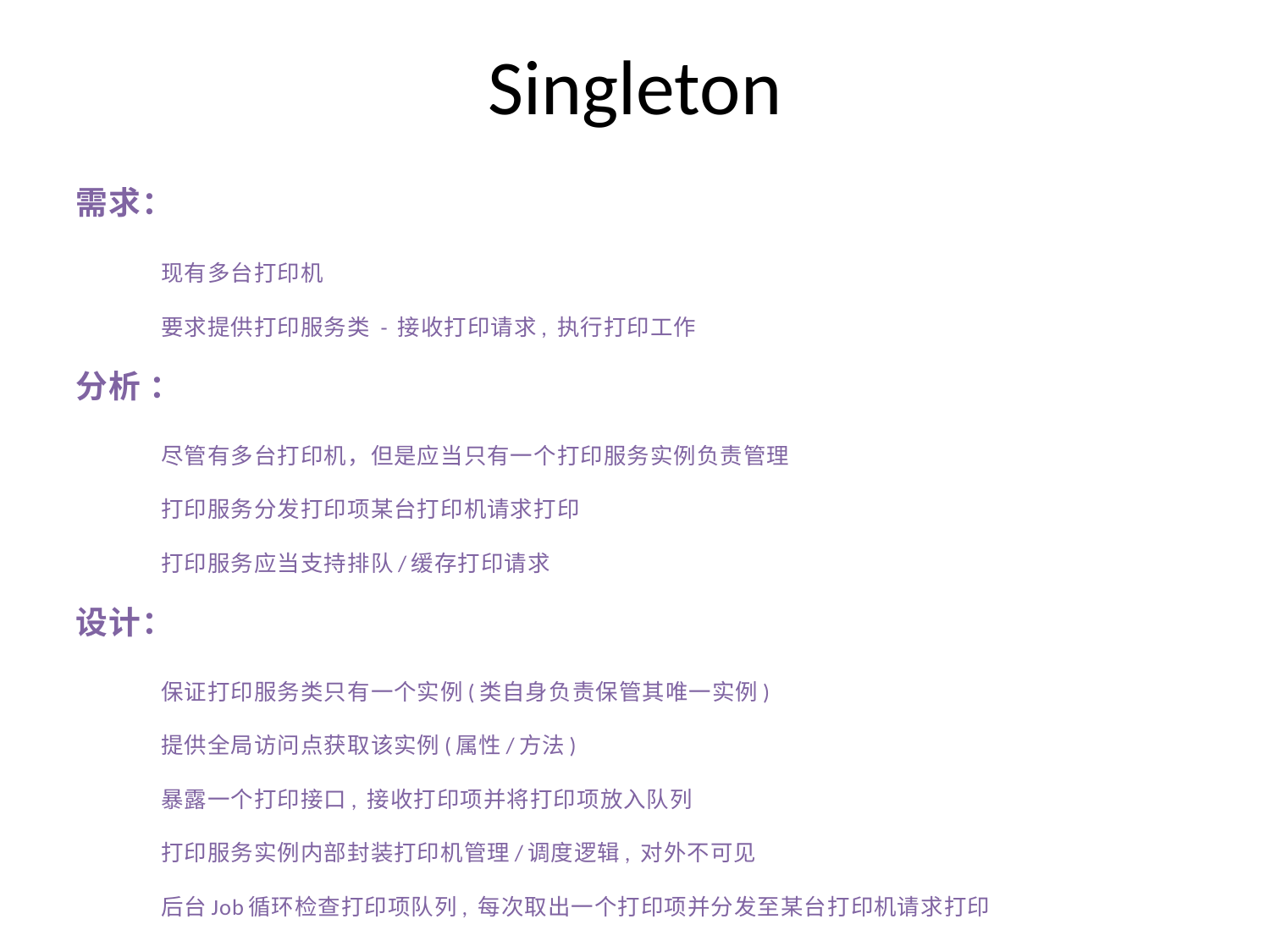

# Singleton
需求：

	现有多台打印机

	要求提供打印服务类 - 接收打印请求, 执行打印工作

分析 ：

	尽管有多台打印机，但是应当只有一个打印服务实例负责管理

	打印服务分发打印项某台打印机请求打印

	打印服务应当支持排队/缓存打印请求

设计：

	保证打印服务类只有一个实例(类自身负责保管其唯一实例)

	提供全局访问点获取该实例(属性/方法)

	暴露一个打印接口, 接收打印项并将打印项放入队列

	打印服务实例内部封装打印机管理/调度逻辑, 对外不可见

	后台Job循环检查打印项队列, 每次取出一个打印项并分发至某台打印机请求打印